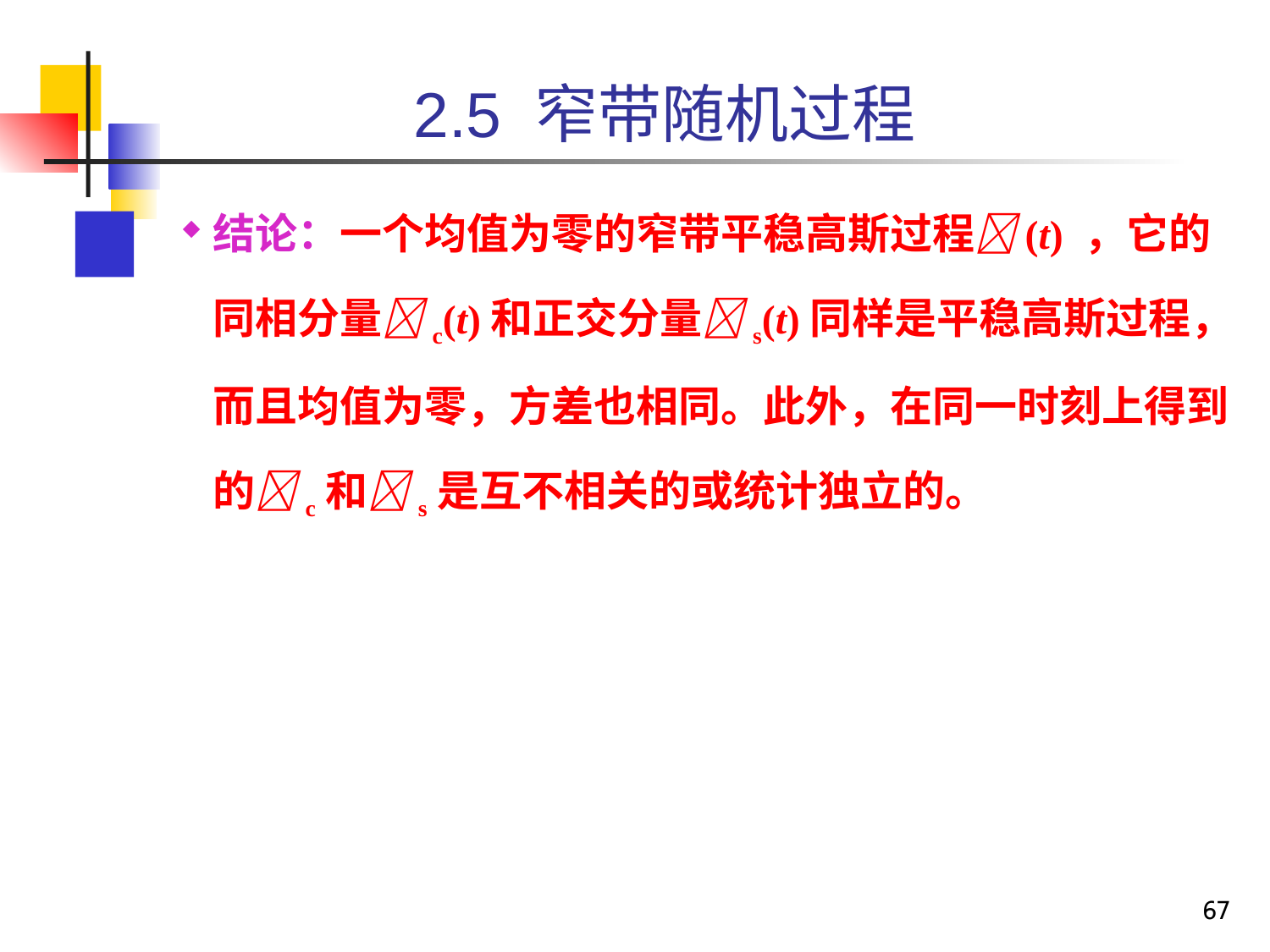

2.5 窄带随机过程
结论：一个均值为零的窄带平稳高斯过程ξ(t) ，它的同相分量ξc(t)和正交分量ξs(t)同样是平稳高斯过程，而且均值为零，方差也相同。此外，在同一时刻上得到的ξc和ξs是互不相关的或统计独立的。
67